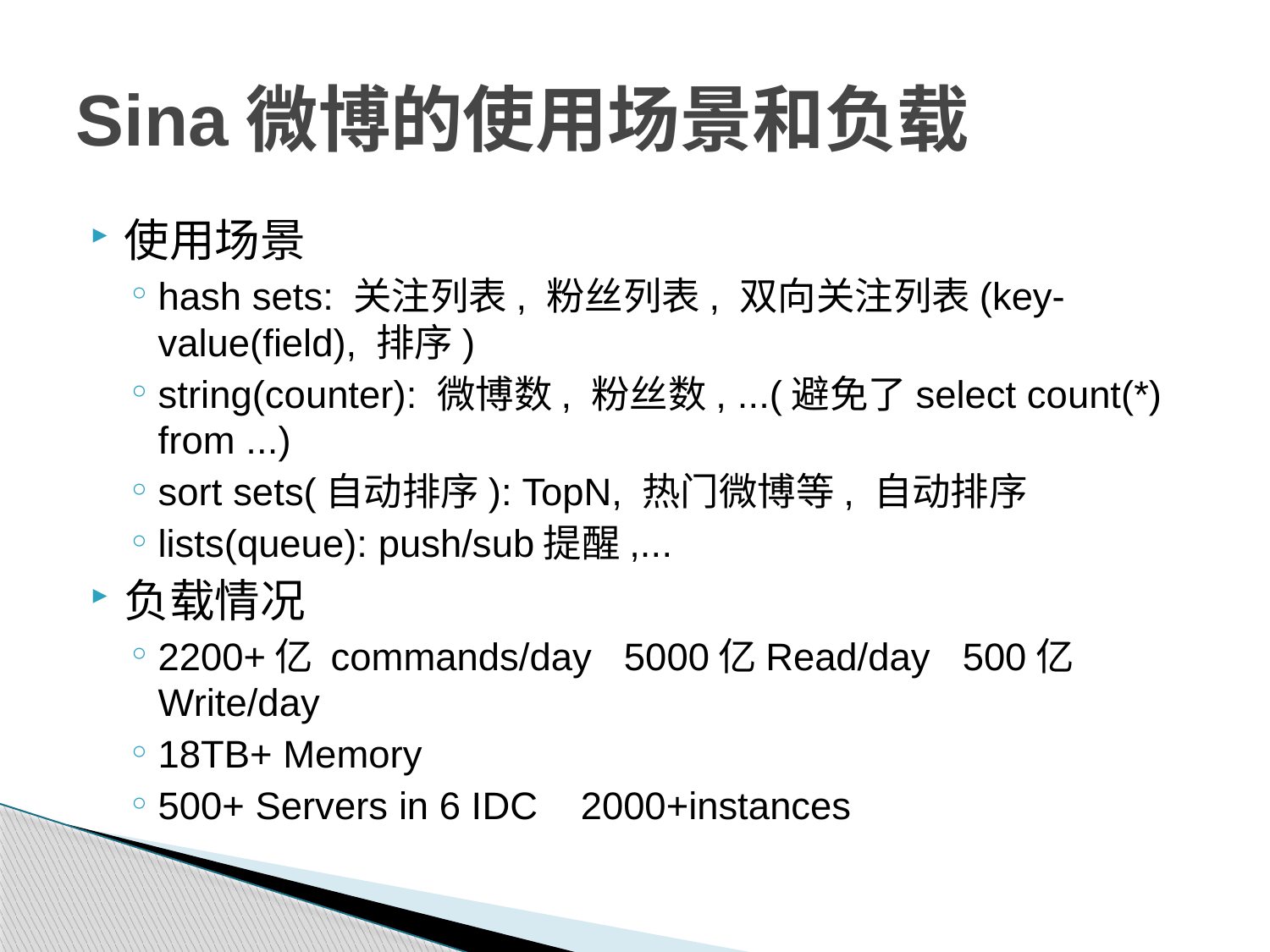

# Sina微博的使用场景和负载
使用场景
hash sets: 关注列表, 粉丝列表, 双向关注列表(key-value(field), 排序)
string(counter): 微博数, 粉丝数, ...(避免了select count(*) from ...)
sort sets(自动排序): TopN, 热门微博等, 自动排序
lists(queue): push/sub提醒,...
负载情况
2200+亿 commands/day   5000亿Read/day   500亿Write/day
18TB+ Memory
500+ Servers in 6 IDC    2000+instances